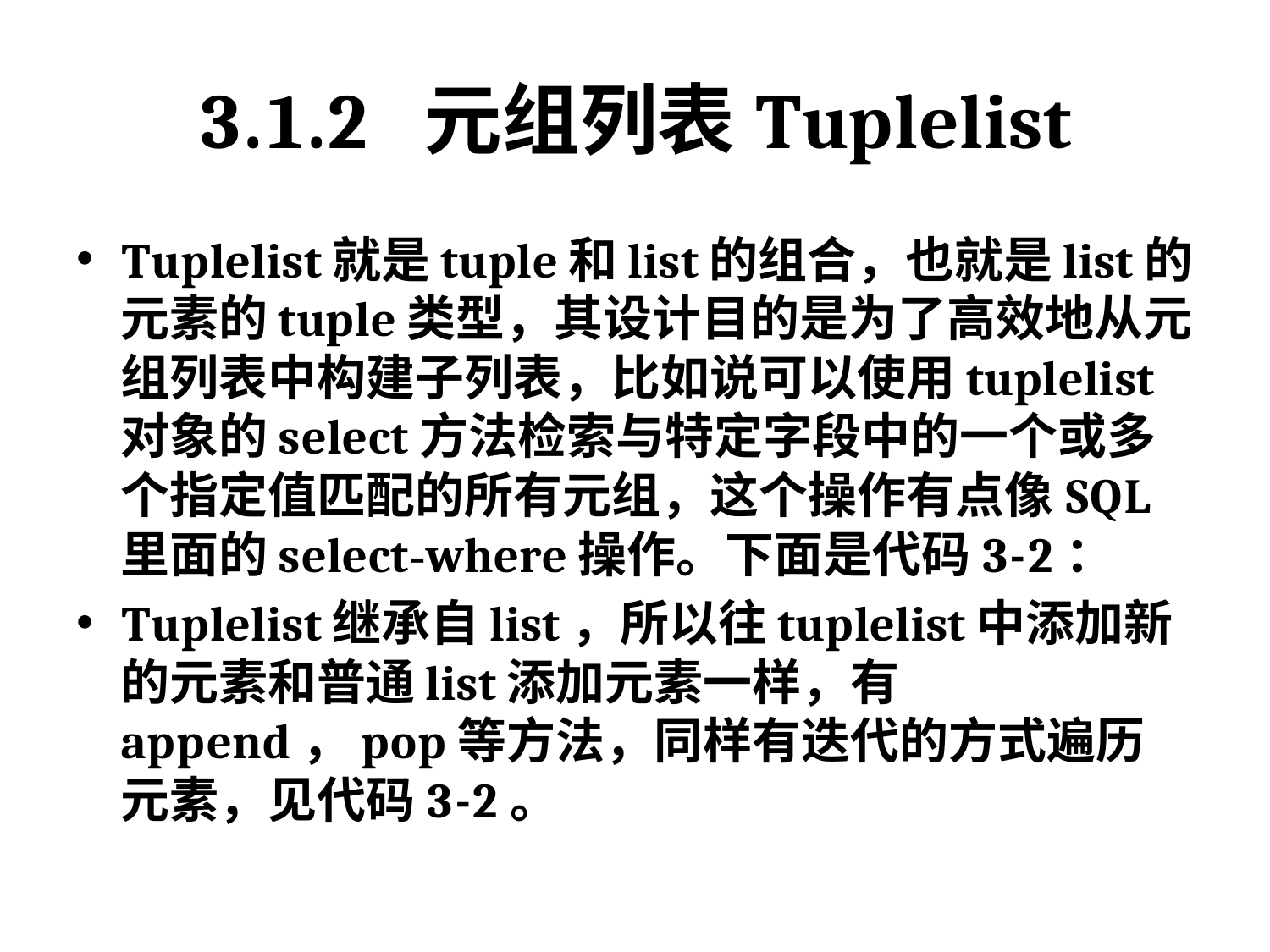

# 3.1.2  元组列表Tuplelist
Tuplelist就是tuple和list的组合，也就是list的元素的tuple类型，其设计目的是为了高效地从元组列表中构建子列表，比如说可以使用tuplelist对象的select方法检索与特定字段中的一个或多个指定值匹配的所有元组，这个操作有点像SQL里面的select-where操作。下面是代码3-2：
Tuplelist继承自list，所以往tuplelist中添加新的元素和普通list添加元素一样，有append，pop等方法，同样有迭代的方式遍历元素，见代码3-2。